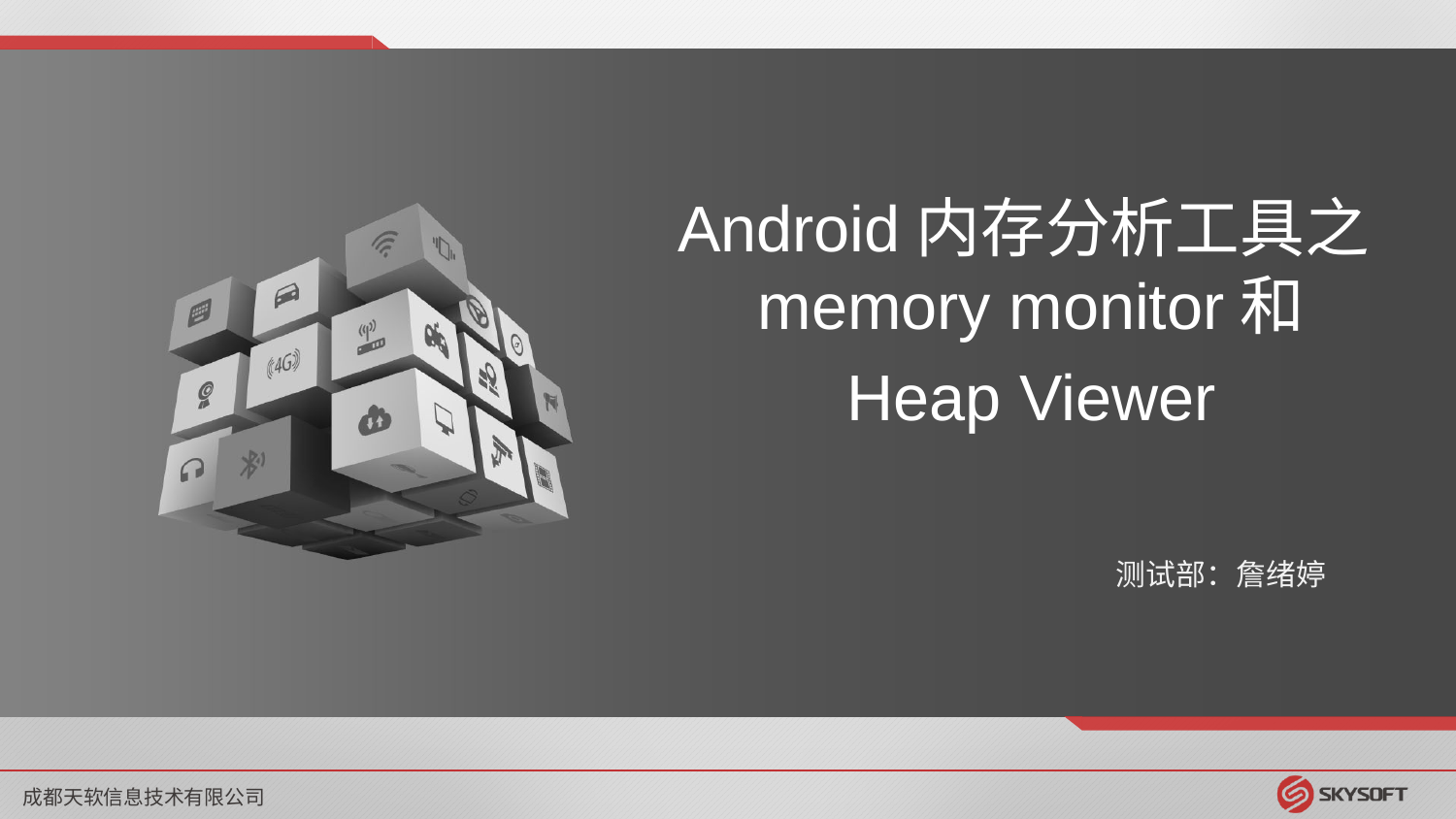

Android内存分析工具之memory monitor和
Heap Viewer
测试部：詹绪婷
成都天软信息技术有限公司

1